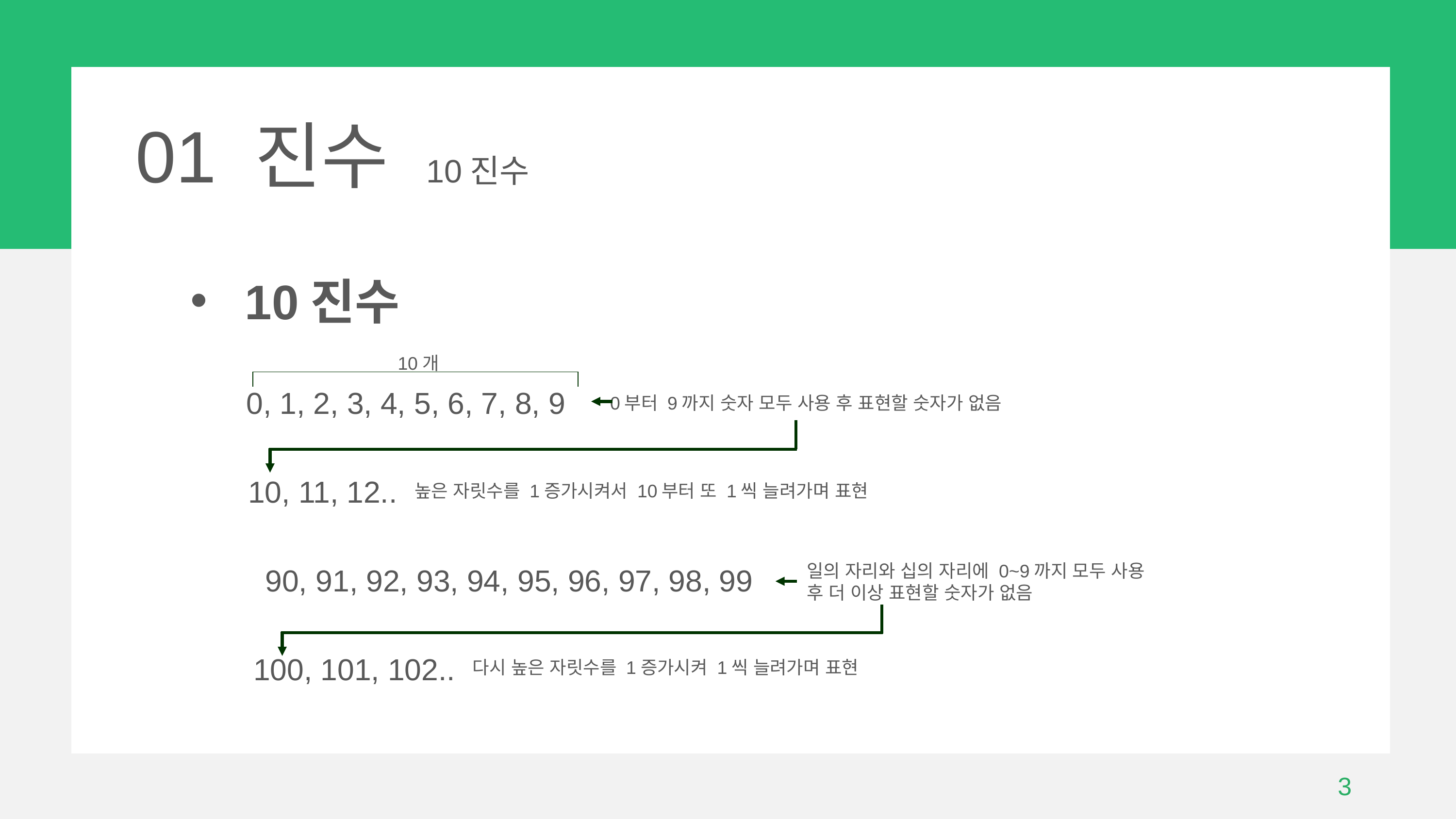

01 진수 10진수
10진수
10개
0, 1, 2, 3, 4, 5, 6, 7, 8, 9
10, 11, 12..
90, 91, 92, 93, 94, 95, 96, 97, 98, 99
100, 101, 102..
0부터 9까지 숫자 모두 사용 후 표현할 숫자가 없음
높은 자릿수를 1증가시켜서 10부터 또 1씩 늘려가며 표현
일의 자리와 십의 자리에 0~9까지 모두 사용 후 더 이상 표현할 숫자가 없음
다시 높은 자릿수를 1증가시켜 1씩 늘려가며 표현
3